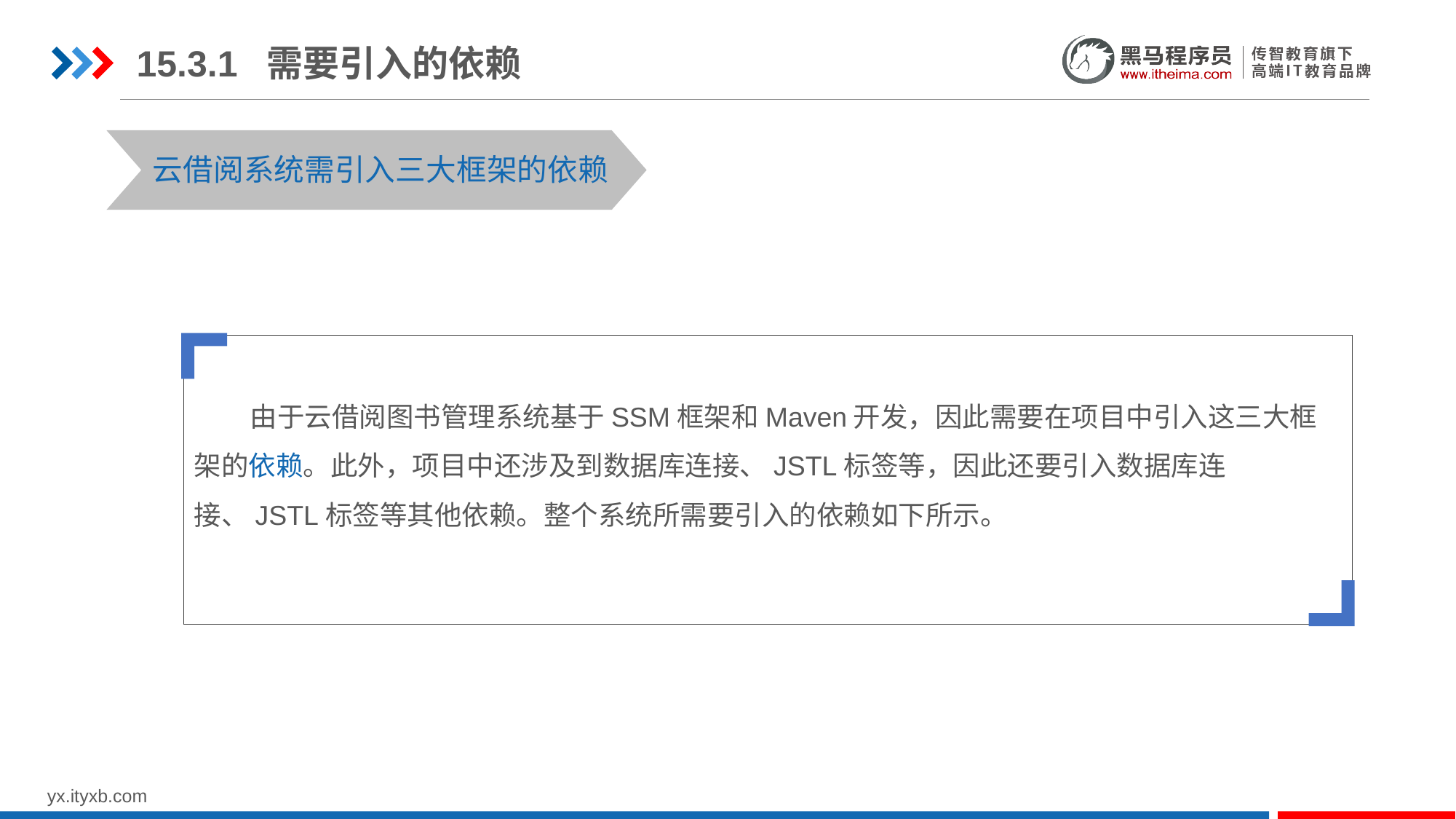

15.3.1  需要引入的依赖

云借阅系统需引入三大框架的依赖

        由于云借阅图书管理系统基于SSM框架和Maven开发，因此需要在项目中引入这三大框架的依赖。此外，项目中还涉及到数据库连接、JSTL标签等，因此还要引入数据库连接、JSTL标签等其他依赖。整个系统所需要引入的依赖如下所示。